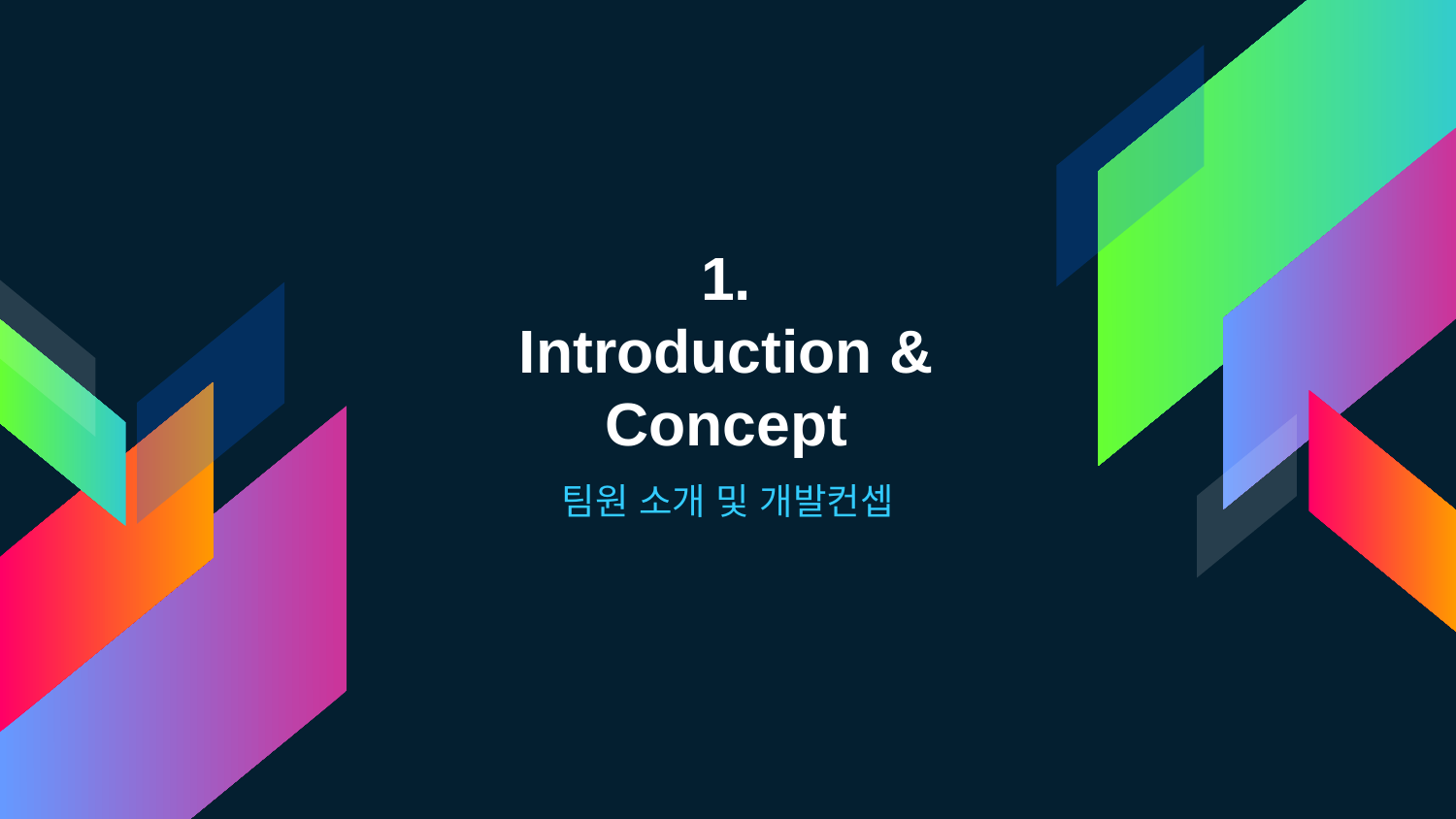

# 1.
Introduction & Concept
팀원 소개 및 개발컨셉